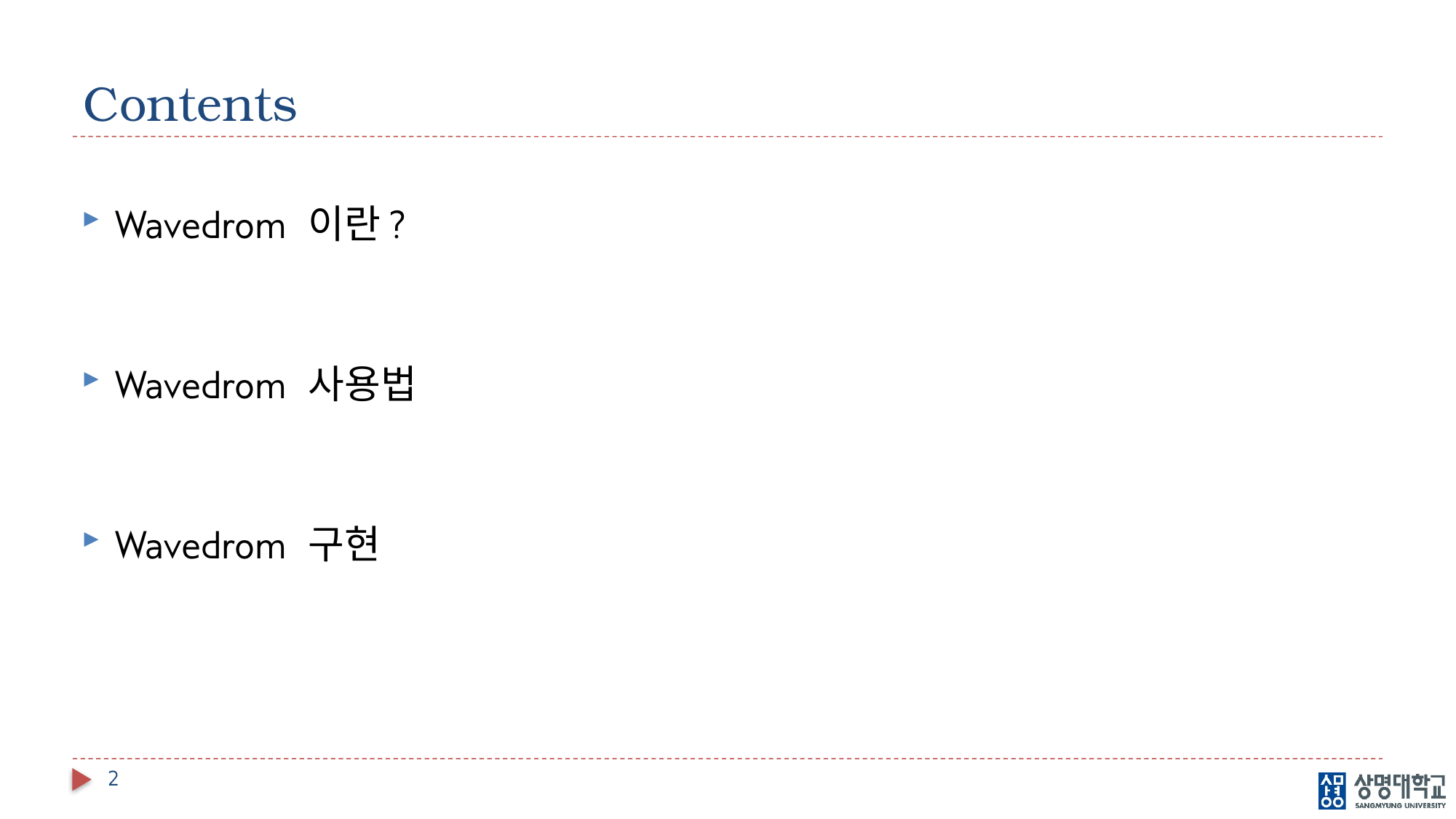

# Contents
Wavedrom 이란?

Wavedrom 사용법

Wavedrom 구현

2